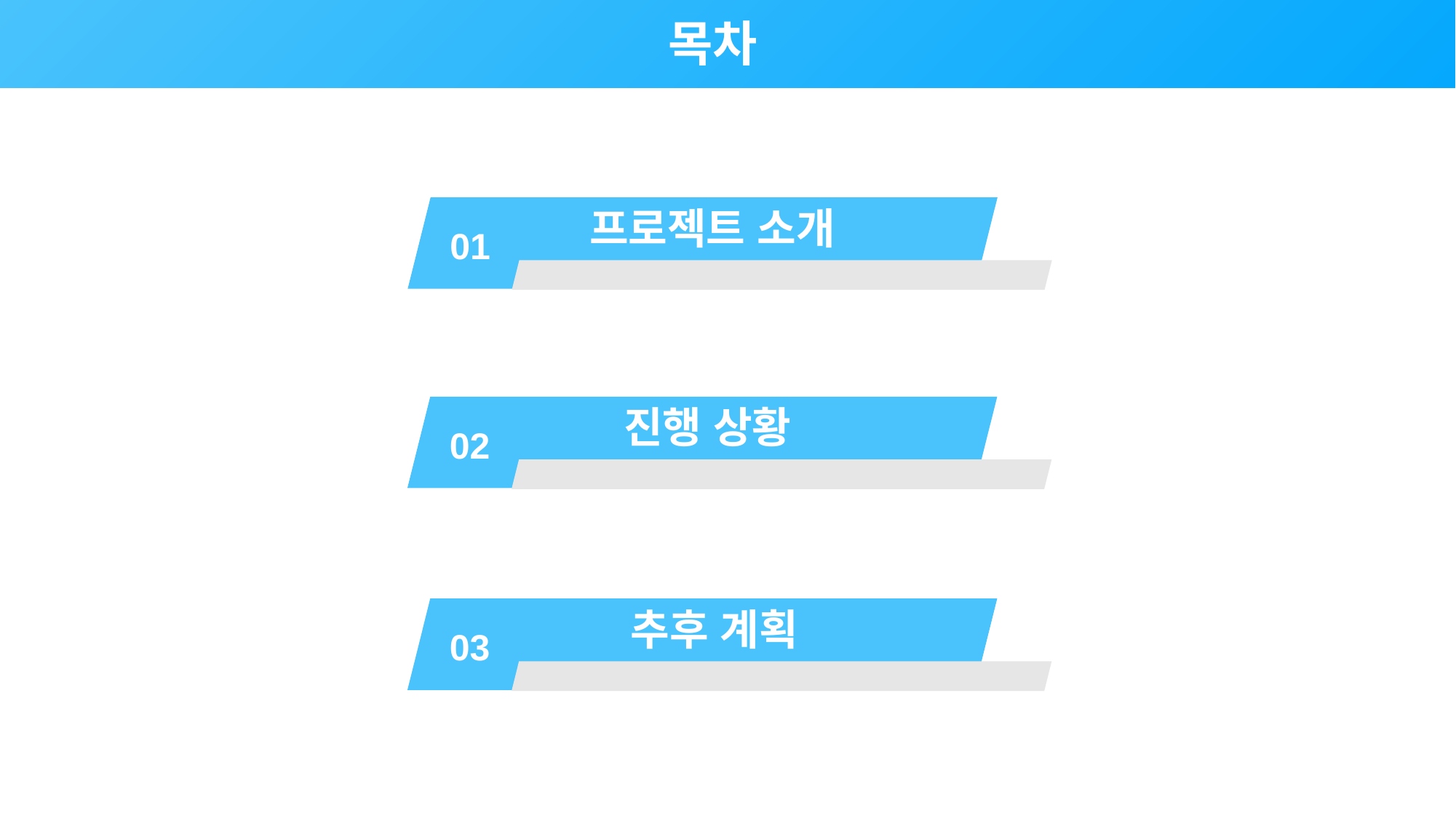

목차

프로젝트 소개
01

진행 상황
02

추후 계획
03